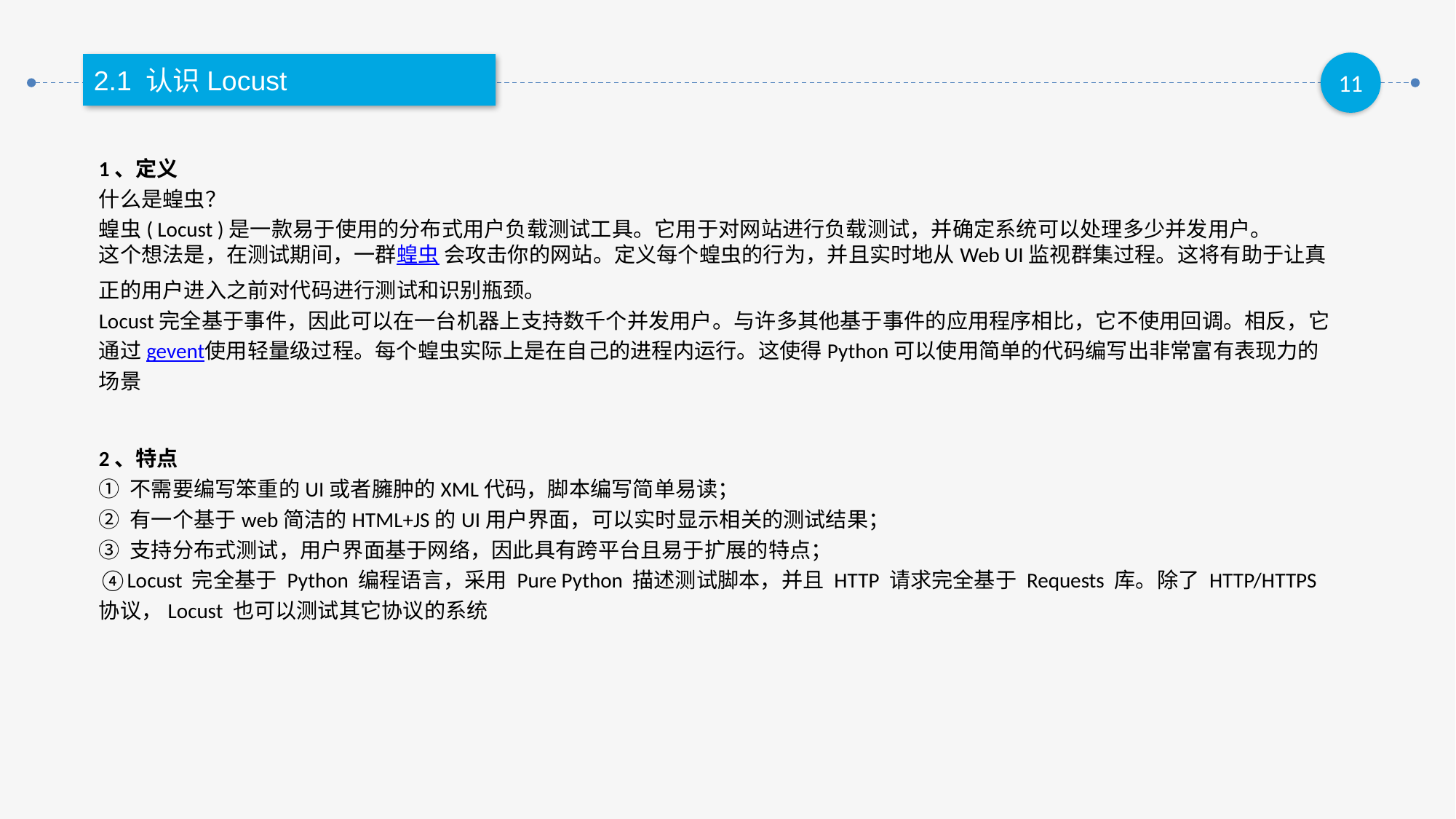

2.1 认识Locust
1、定义
什么是蝗虫？
蝗虫( Locust )是一款易于使用的分布式用户负载测试工具。它用于对网站进行负载测试，并确定系统可以处理多少并发用户。
这个想法是，在测试期间，一群蝗虫 会攻击你的网站。定义每个蝗虫的行为，并且实时地从Web UI监视群集过程。这将有助于让真正的用户进入之前对代码进行测试和识别瓶颈。
Locust完全基于事件，因此可以在一台机器上支持数千个并发用户。与许多其他基于事件的应用程序相比，它不使用回调。相反，它通过gevent使用轻量级过程。每个蝗虫实际上是在自己的进程内运行。这使得Py​​thon可以使用简单的代码编写出非常富有表现力的场景

2、特点
① 不需要编写笨重的UI或者臃肿的XML代码，脚本编写简单易读；
② 有一个基于web简洁的HTML+JS的UI用户界面，可以实时显示相关的测试结果；
③ 支持分布式测试，用户界面基于网络，因此具有跨平台且易于扩展的特点；
④Locust 完全基于 Python 编程语言，采用 Pure Python 描述测试脚本，并且 HTTP 请求完全基于 Requests 库。除了 HTTP/HTTPS 协议，Locust 也可以测试其它协议的系统